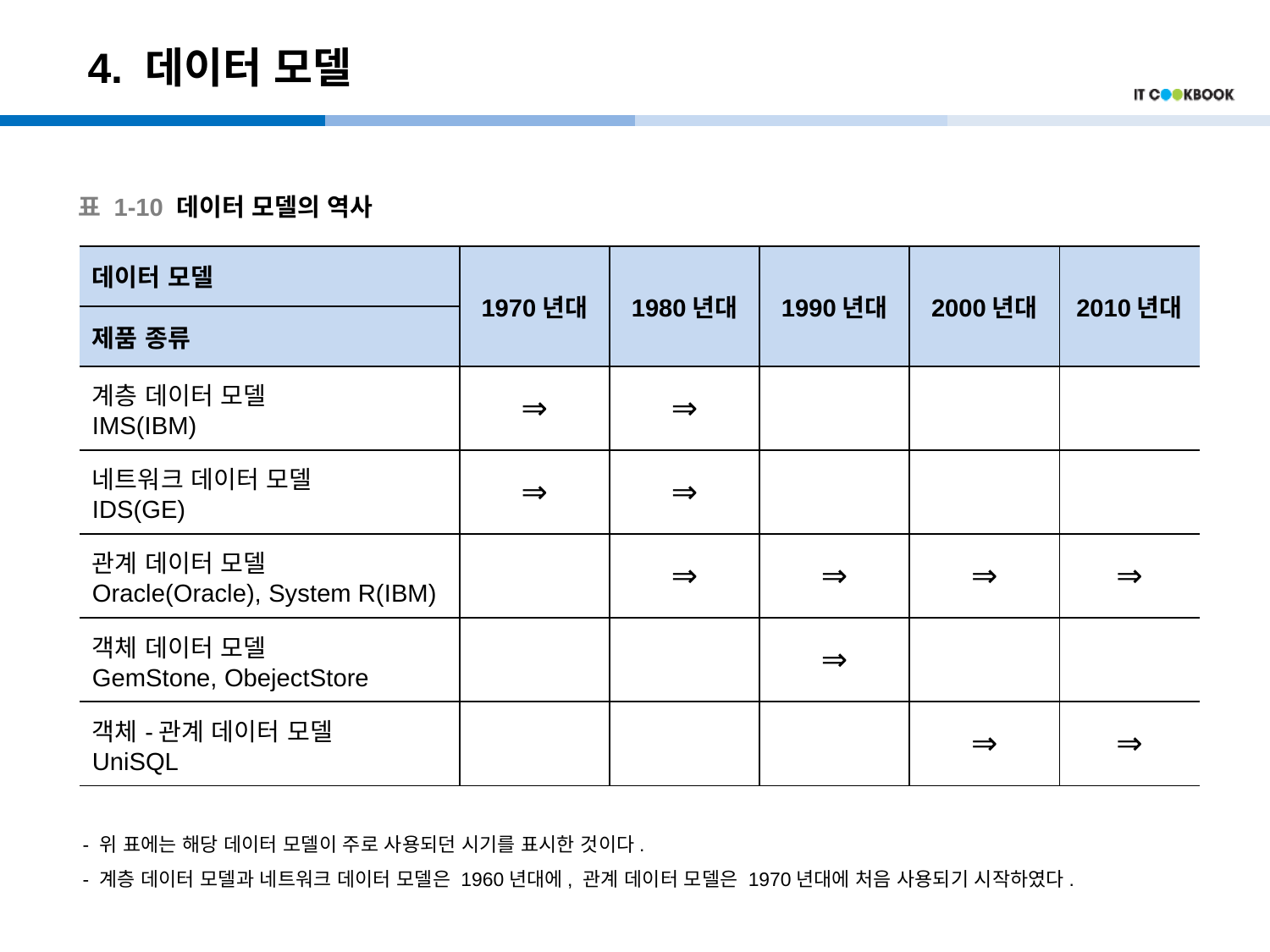

# 4. 데이터 모델
표 1-10 데이터 모델의 역사
| 데이터 모델 | 1970년대 | 1980년대 | 1990년대 | 2000년대 | 2010년대 |
| --- | --- | --- | --- | --- | --- |
| 제품 종류 |  |  |  |  |  |
| 계층 데이터 모델 IMS(IBM) | ⇒ | ⇒ |  |  |  |
| 네트워크 데이터 모델 IDS(GE) | ⇒ | ⇒ |  |  |  |
| 관계 데이터 모델 Oracle(Oracle), System R(IBM) |  | ⇒ | ⇒ | ⇒ | ⇒ |
| 객체 데이터 모델 GemStone, ObejectStore |  |  | ⇒ |  |  |
| 객체-관계 데이터 모델 UniSQL |  |  |  | ⇒ | ⇒ |
- 위 표에는 해당 데이터 모델이 주로 사용되던 시기를 표시한 것이다.
- 계층 데이터 모델과 네트워크 데이터 모델은 1960년대에, 관계 데이터 모델은 1970년대에 처음 사용되기 시작하였다.